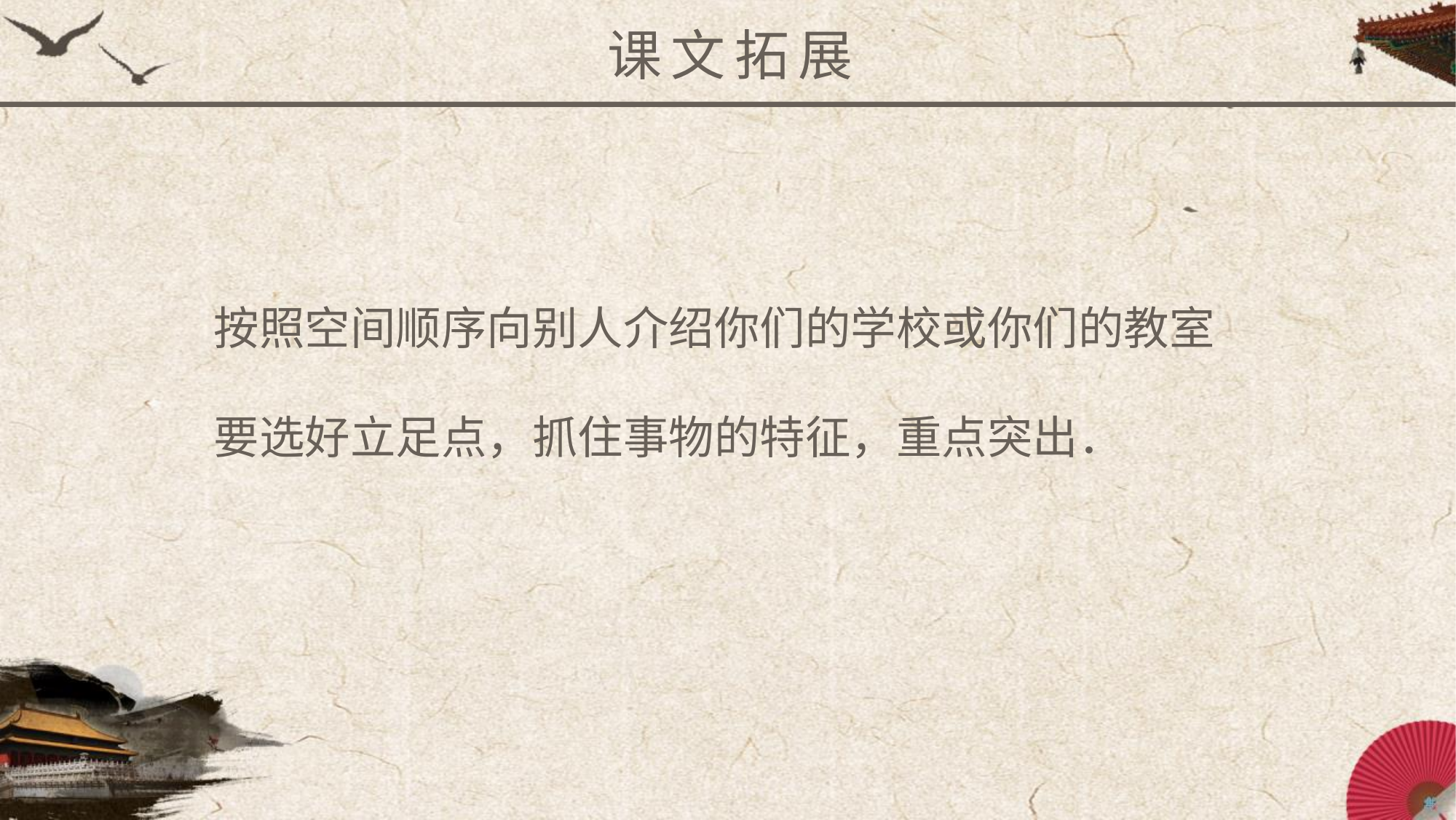

课文拓展

按照空间顺序向别人介绍你们的学校或你们的教室

要选好立足点，抓住事物的特征，重点突出．